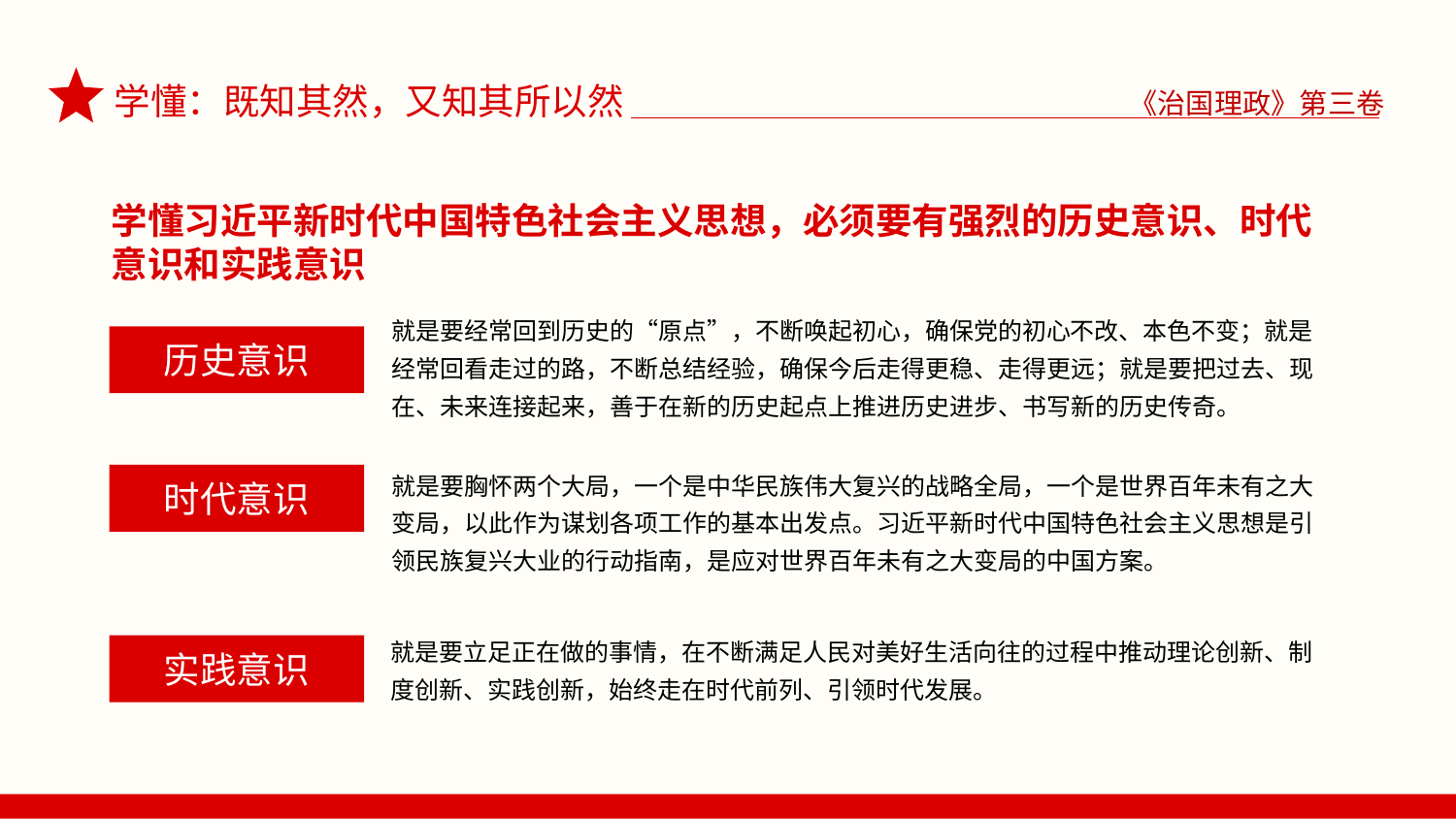

学懂习近平新时代中国特色社会主义思想，必须要有强烈的历史意识、时代意识和实践意识
就是要经常回到历史的“原点”，不断唤起初心，确保党的初心不改、本色不变；就是经常回看走过的路，不断总结经验，确保今后走得更稳、走得更远；就是要把过去、现在、未来连接起来，善于在新的历史起点上推进历史进步、书写新的历史传奇。
历史意识
就是要胸怀两个大局，一个是中华民族伟大复兴的战略全局，一个是世界百年未有之大变局，以此作为谋划各项工作的基本出发点。习近平新时代中国特色社会主义思想是引领民族复兴大业的行动指南，是应对世界百年未有之大变局的中国方案。
时代意识
就是要立足正在做的事情，在不断满足人民对美好生活向往的过程中推动理论创新、制度创新、实践创新，始终走在时代前列、引领时代发展。
实践意识